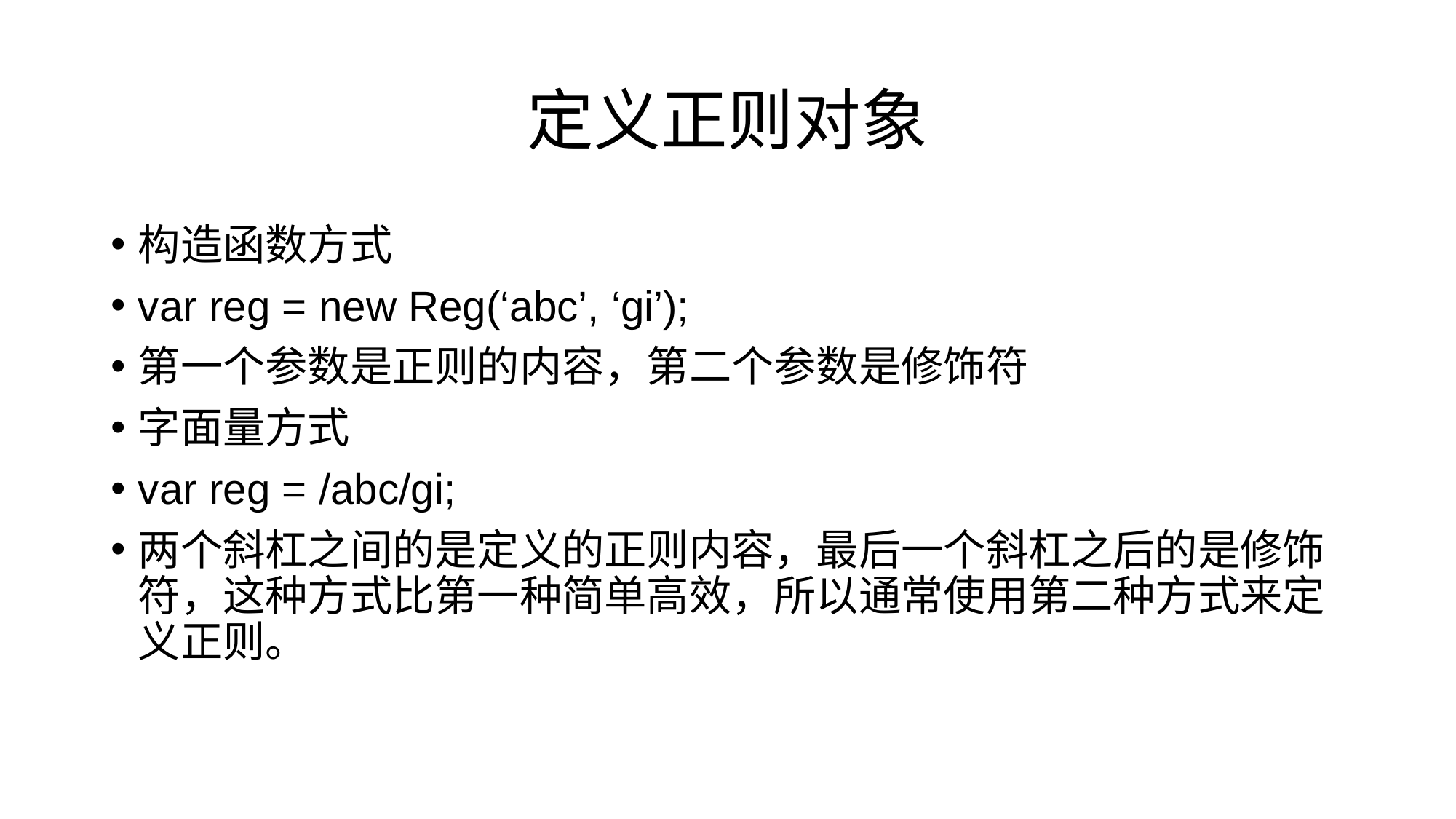

# 定义正则对象
构造函数方式
var reg = new Reg(‘abc’, ‘gi’);
第一个参数是正则的内容，第二个参数是修饰符
字面量方式
var reg = /abc/gi;
两个斜杠之间的是定义的正则内容，最后一个斜杠之后的是修饰符，这种方式比第一种简单高效，所以通常使用第二种方式来定义正则。